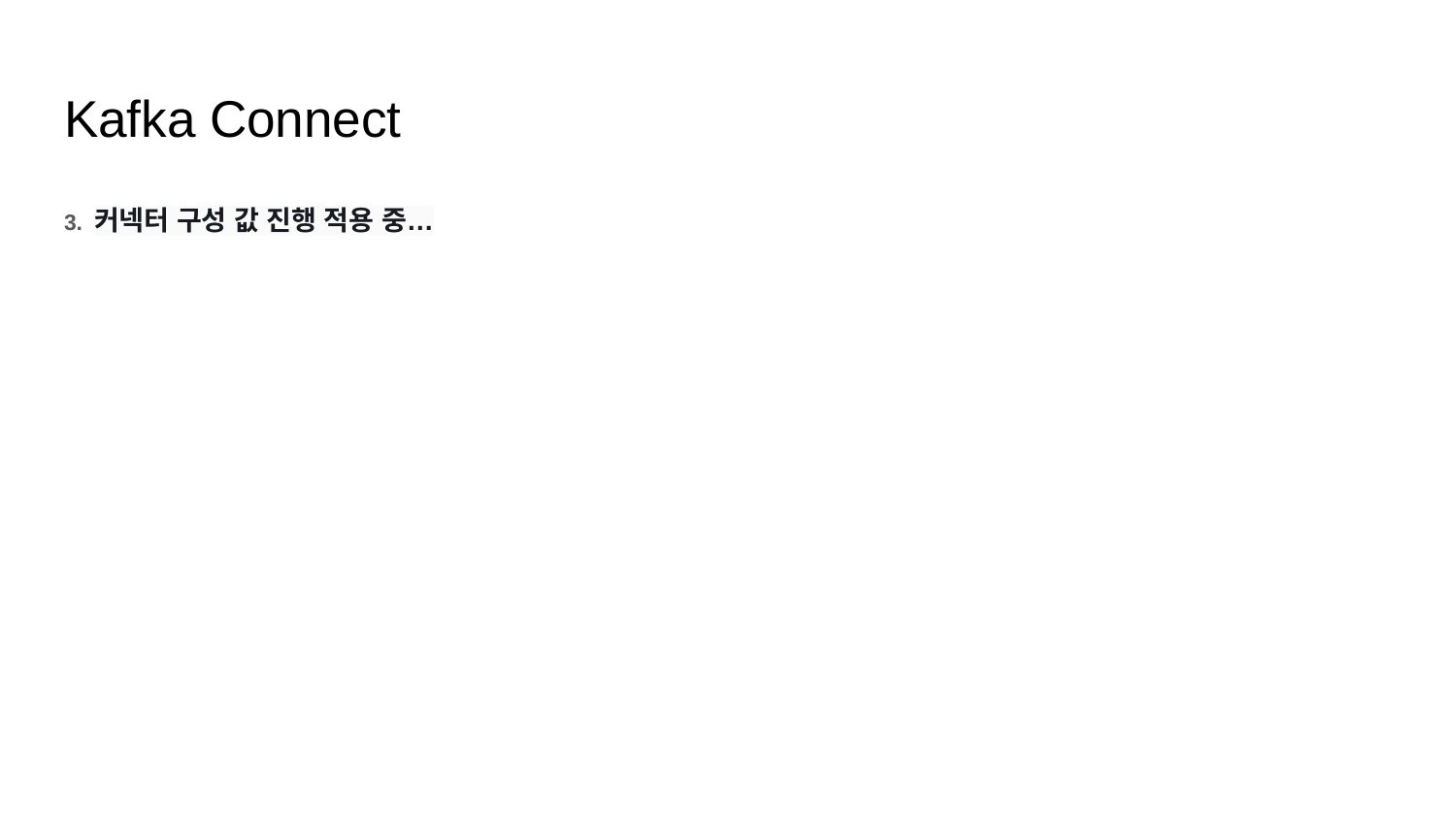

# Kafka Connect
3. 커넥터 구성 값 진행 적용 중…